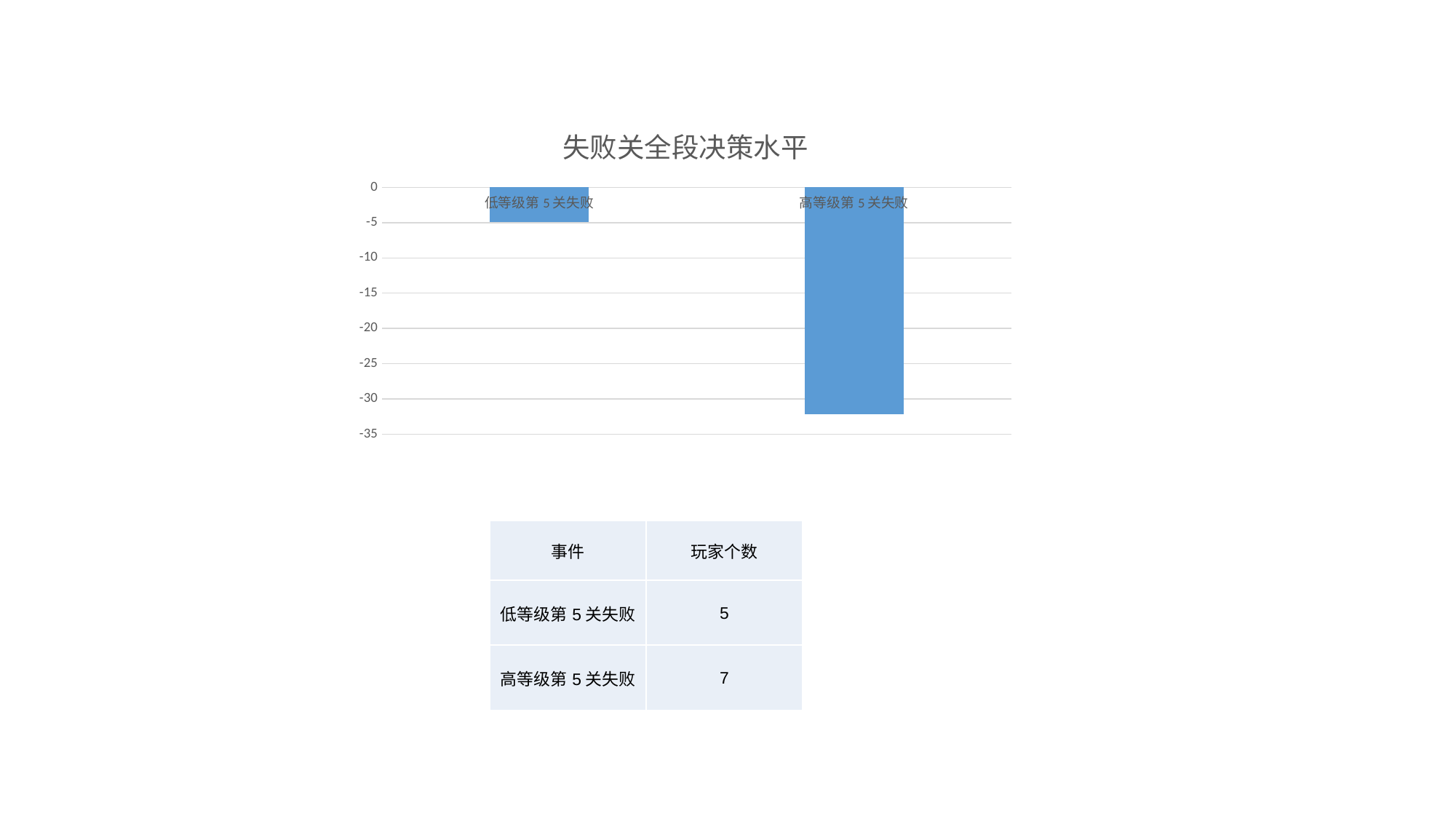

### Chart: 失败关全段决策水平

| Category |  |
|---|---|
| 低等级第5关失败 | -4.888491813817123 |
| 高等级第5关失败 | -32.19823855989015 |
| 事件 | 玩家个数 |
| --- | --- |
| 低等级第5关失败 | 5 |
| 高等级第5关失败 | 7 |